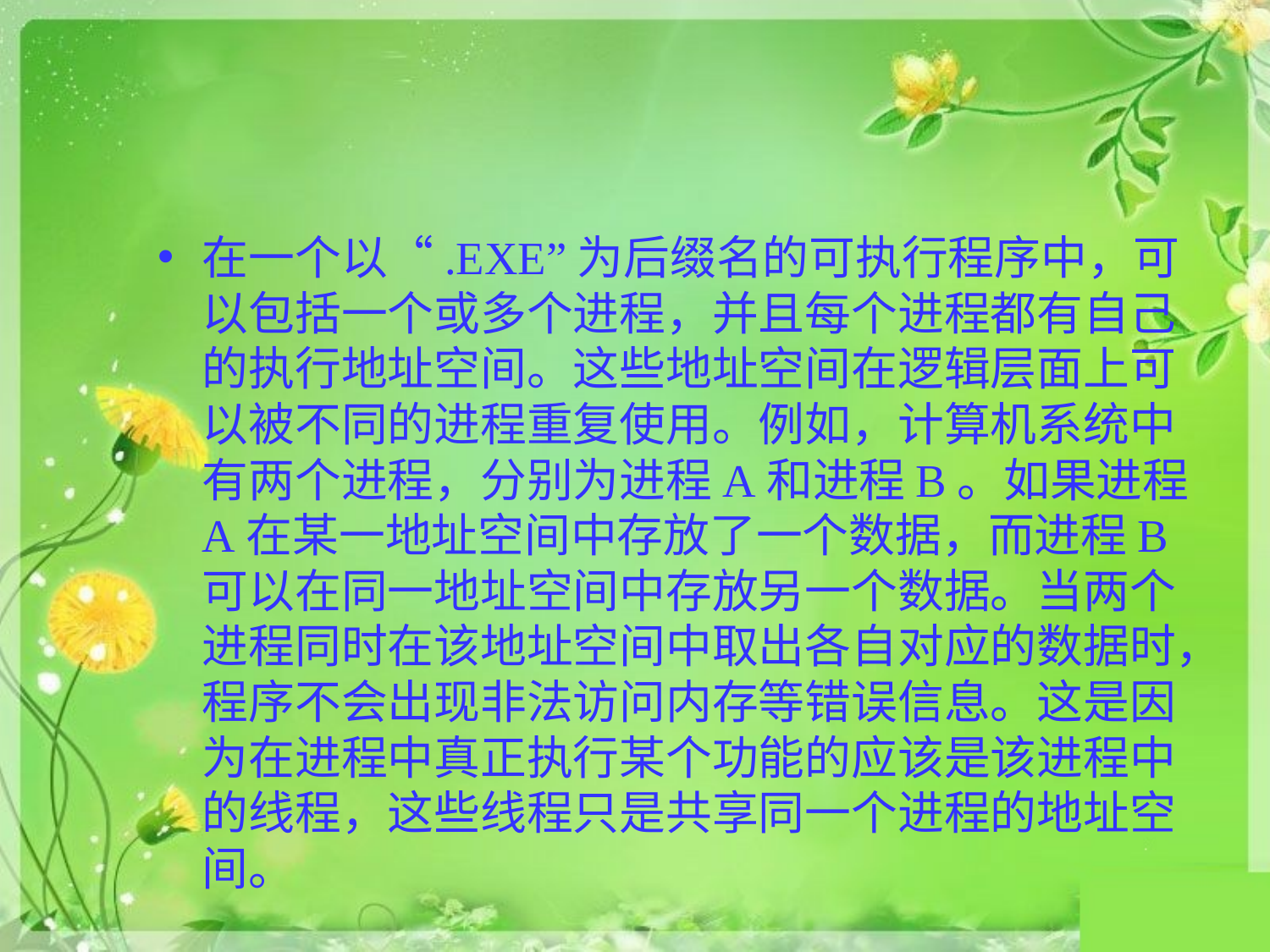

#
在一个以“.EXE”为后缀名的可执行程序中，可以包括一个或多个进程，并且每个进程都有自己的执行地址空间。这些地址空间在逻辑层面上可以被不同的进程重复使用。例如，计算机系统中有两个进程，分别为进程A和进程B。如果进程A在某一地址空间中存放了一个数据，而进程B可以在同一地址空间中存放另一个数据。当两个进程同时在该地址空间中取出各自对应的数据时，程序不会出现非法访问内存等错误信息。这是因为在进程中真正执行某个功能的应该是该进程中的线程，这些线程只是共享同一个进程的地址空间。